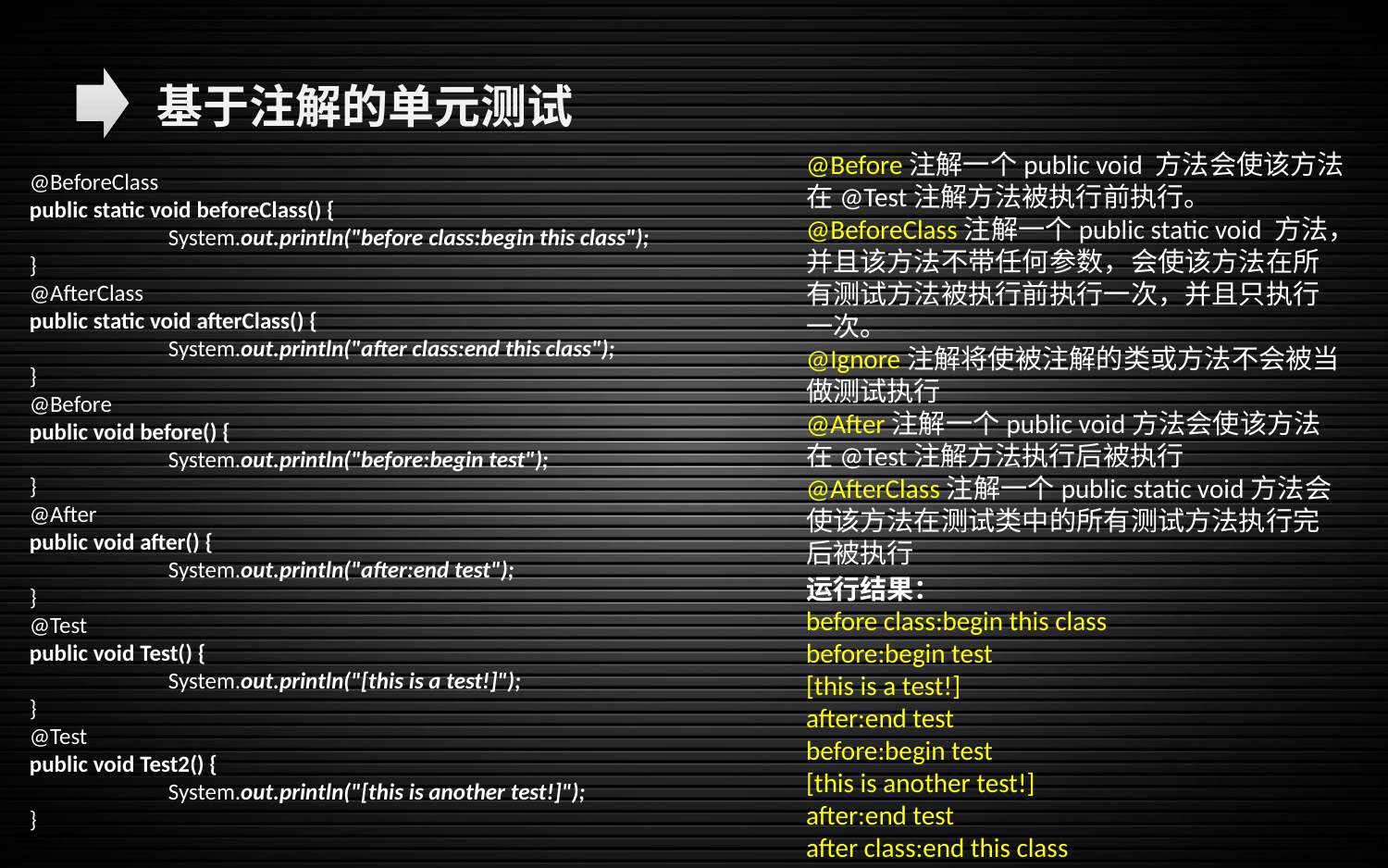

基于注解的单元测试
@Before注解一个public void 方法会使该方法在@Test注解方法被执行前执行。
@BeforeClass注解一个public static void 方法，并且该方法不带任何参数，会使该方法在所有测试方法被执行前执行一次，并且只执行一次。
@Ignore注解将使被注解的类或方法不会被当做测试执行
@After注解一个public void方法会使该方法在@Test注解方法执行后被执行
@AfterClass注解一个public static void方法会使该方法在测试类中的所有测试方法执行完后被执行
@BeforeClass
public static void beforeClass() {
	System.out.println("before class:begin this class");
}
@AfterClass
public static void afterClass() {
	System.out.println("after class:end this class");
}
@Before
public void before() {
	System.out.println("before:begin test");
}
@After
public void after() {
	System.out.println("after:end test");
}
@Test
public void Test() {
	System.out.println("[this is a test!]");
}
@Test
public void Test2() {
	System.out.println("[this is another test!]");
}
运行结果：
before class:begin this class
before:begin test
[this is a test!]
after:end test
before:begin test
[this is another test!]
after:end test
after class:end this class